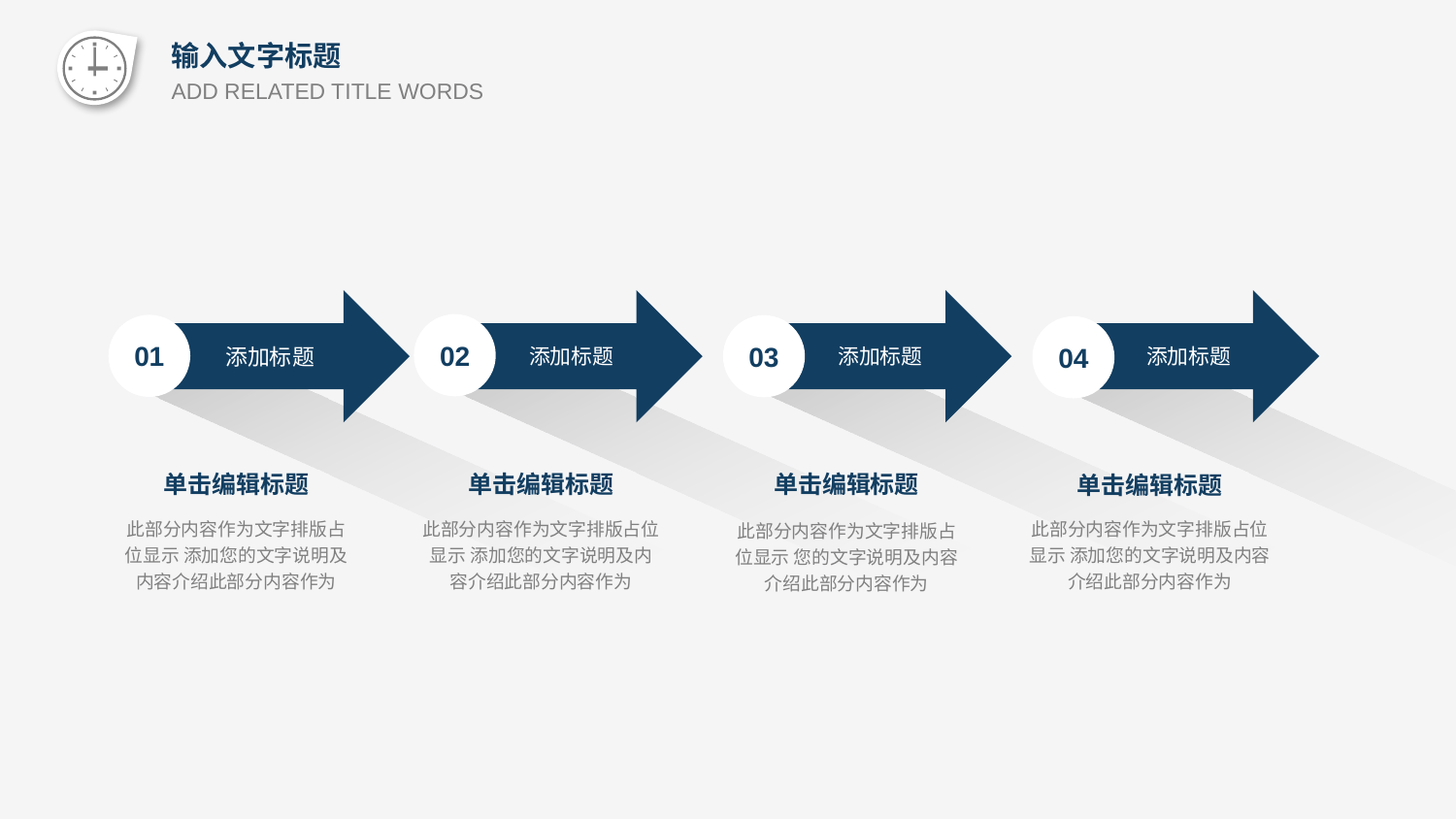

添加标题
添加标题
添加标题
添加标题
02
01
03
04

单击编辑标题
单击编辑标题
单击编辑标题
单击编辑标题
此部分内容作为文字排版占位显示 添加您的文字说明及内容介绍此部分内容作为
此部分内容作为文字排版占位显示 添加您的文字说明及内容介绍此部分内容作为
此部分内容作为文字排版占位显示 添加您的文字说明及内容介绍此部分内容作为
此部分内容作为文字排版占位显示 您的文字说明及内容介绍此部分内容作为